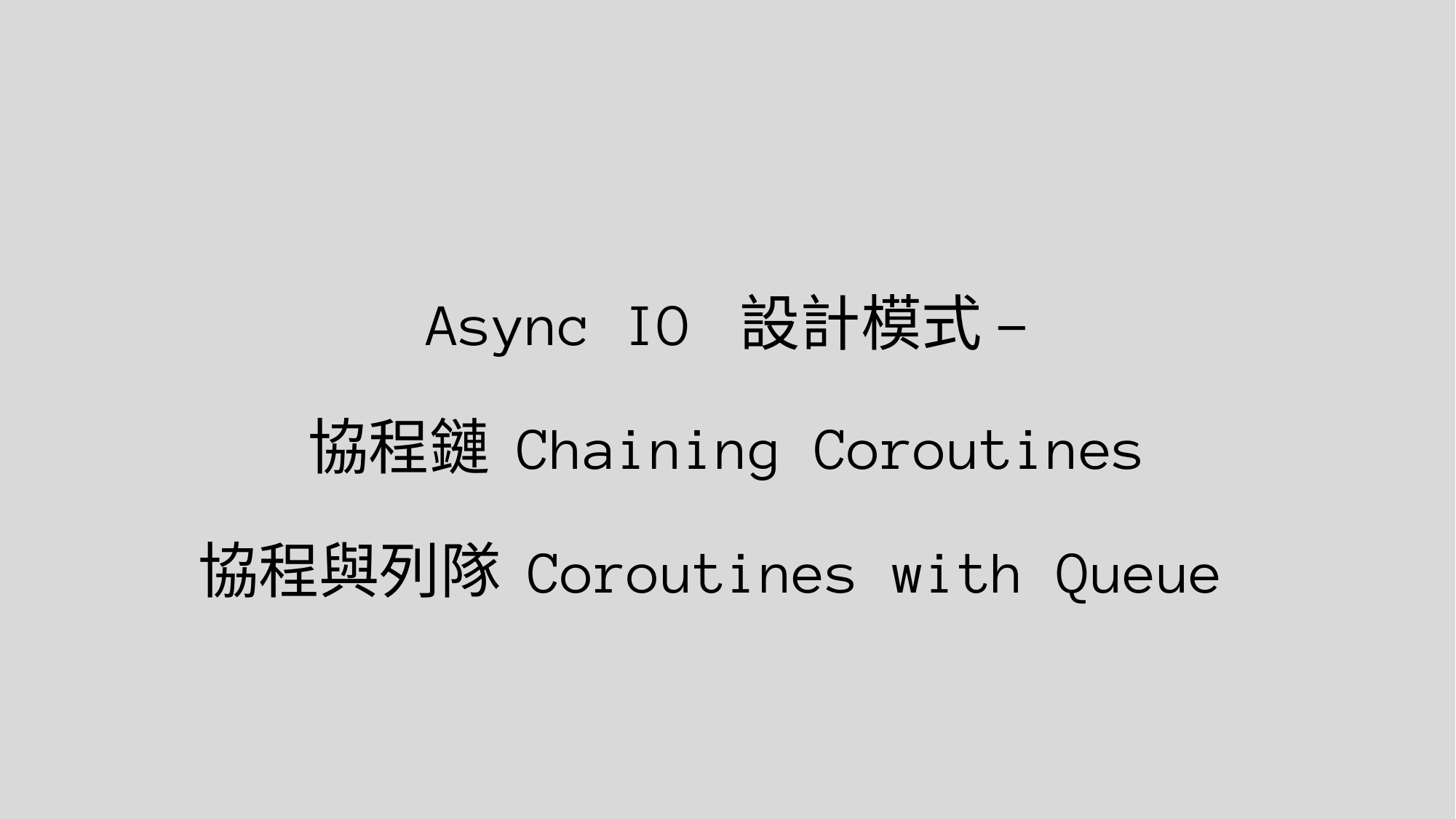

Async IO 設計模式 –
協程鏈 Chaining Coroutines
協程與列隊 Coroutines with Queue